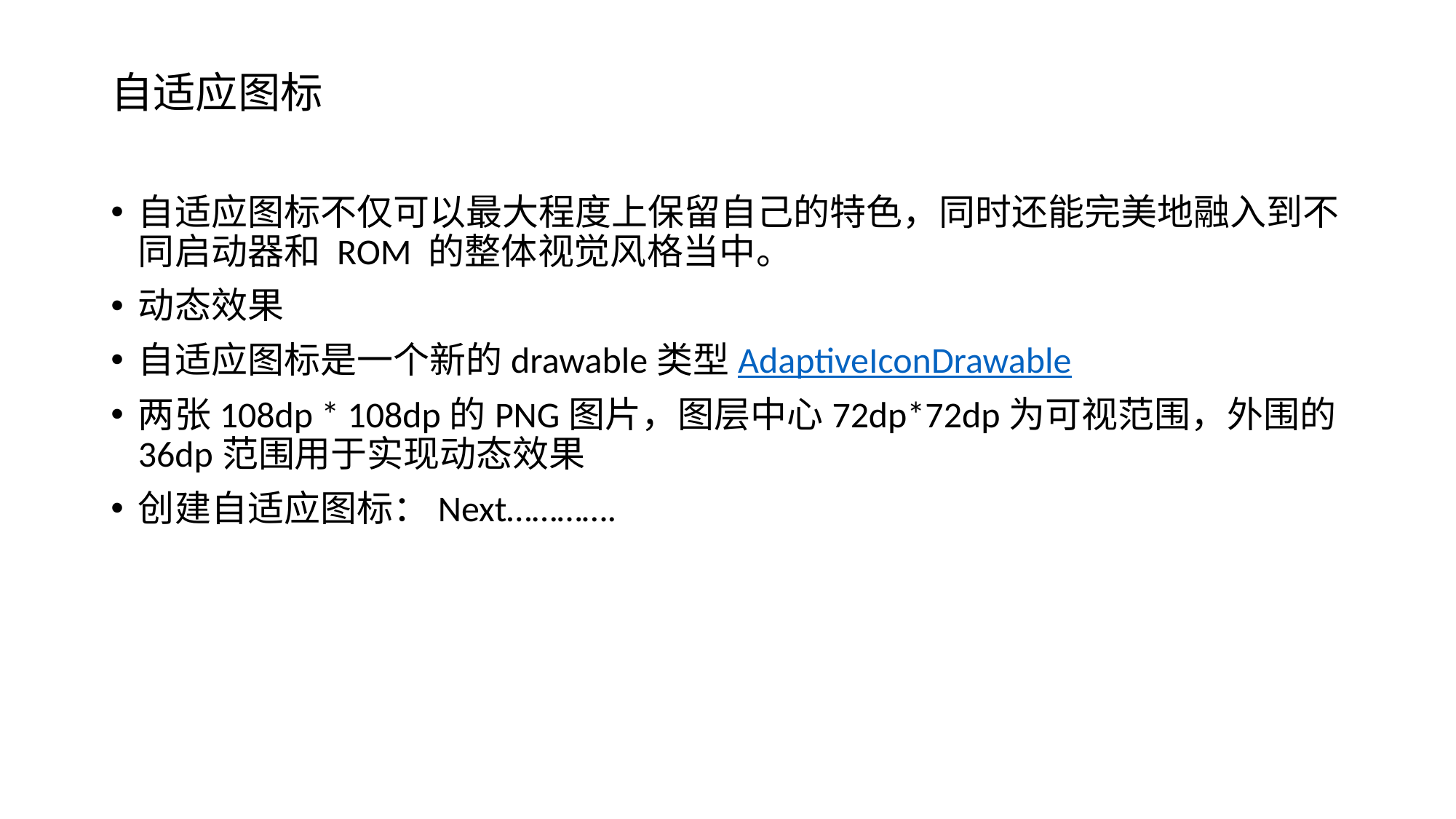

自适应图标

自适应图标不仅可以最大程度上保留自己的特色，同时还能完美地融入到不同启动器和 ROM 的整体视觉风格当中。
动态效果
自适应图标是一个新的drawable类型AdaptiveIconDrawable
两张108dp * 108dp的PNG图片，图层中心72dp*72dp为可视范围，外围的36dp范围用于实现动态效果
创建自适应图标：Next………….